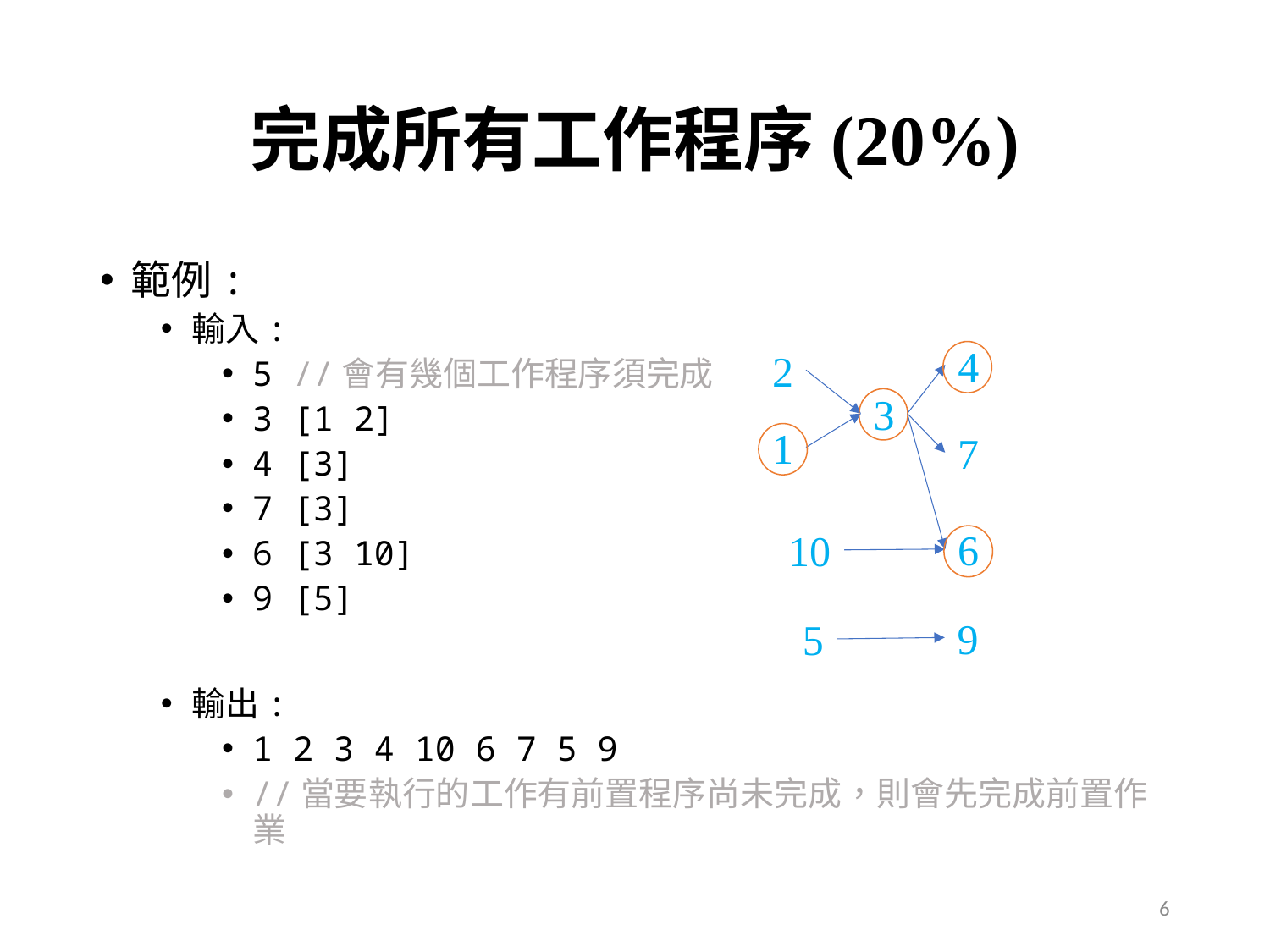

# 完成所有工作程序(20%)
範例:
輸入:
5 //會有幾個工作程序須完成
3 [1 2]
4 [3]
7 [3]
6 [3 10]
9 [5]

輸出:
1 2 3 4 10 6 7 5 9
//當要執行的工作有前置程序尚未完成，則會先完成前置作業
4
2

3

1
7

6
10

9
5
6